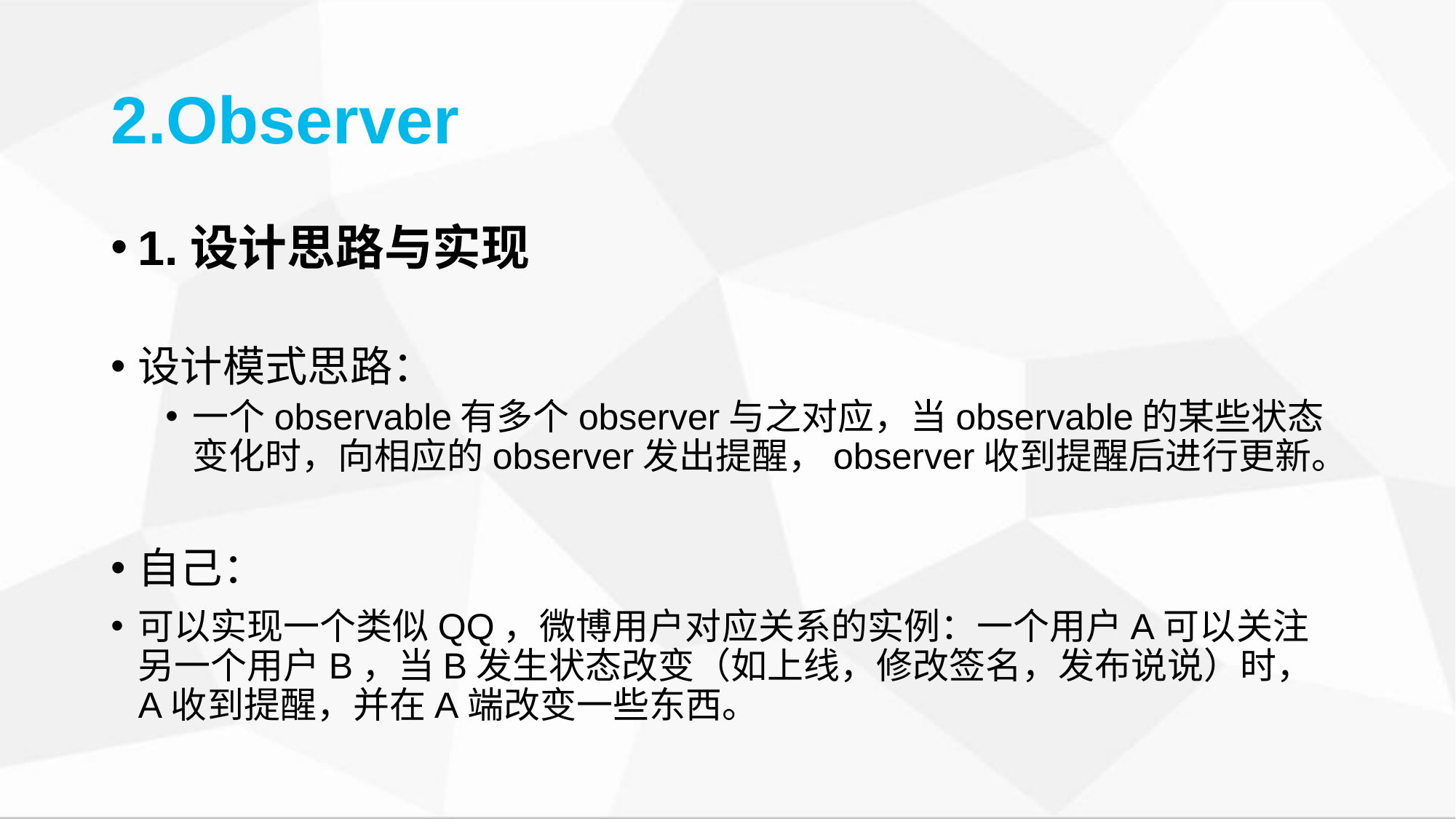

2.Observer
1.设计思路与实现

设计模式思路：
一个observable有多个observer与之对应，当observable的某些状态变化时，向相应的observer发出提醒，observer收到提醒后进行更新。

自己：
可以实现一个类似QQ，微博用户对应关系的实例：一个用户A可以关注另一个用户B，当B发生状态改变（如上线，修改签名，发布说说）时，A收到提醒，并在A端改变一些东西。